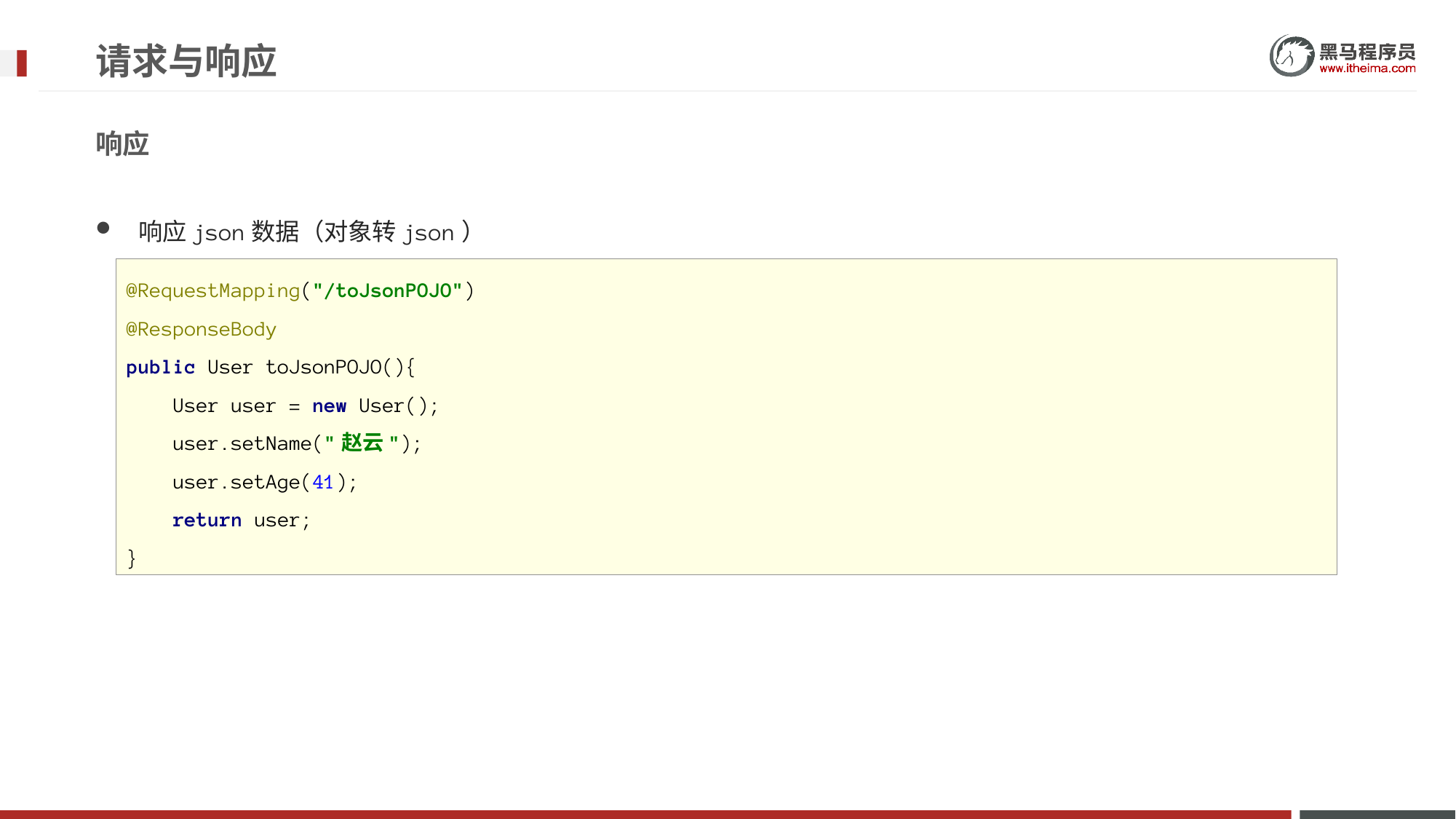

# 请求与响应
响应
响应json数据（对象转json）
@RequestMapping("/toJsonPOJO")
@ResponseBody
public User toJsonPOJO(){
    User user = new User();
    user.setName("赵云");
    user.setAge(41);
    return user;
}